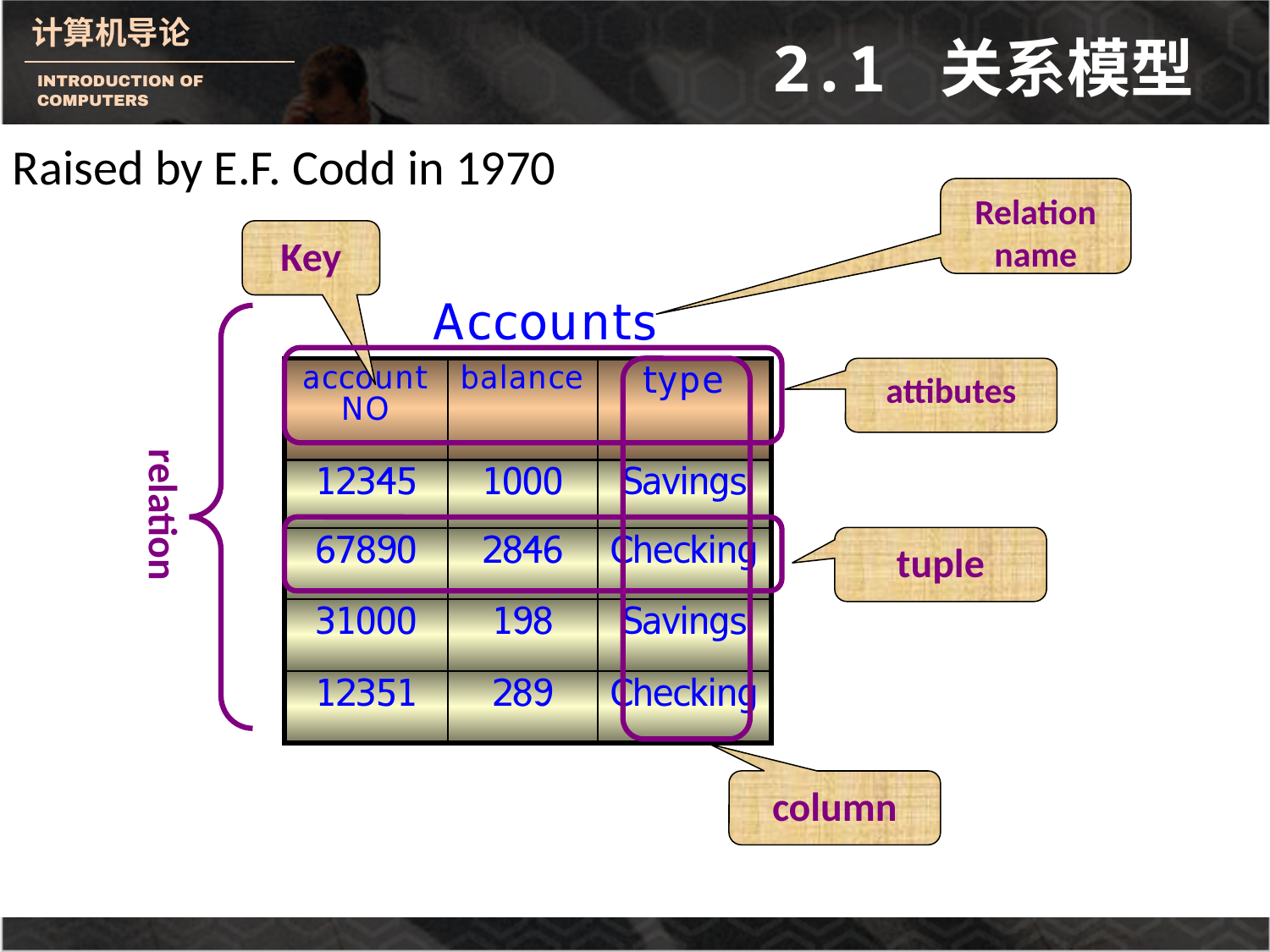

# 2.1 关系模型
Raised by E.F. Codd in 1970
Relation name
Key
Accounts

| accountNO | balance | type |
| --- | --- | --- |
| 12345 | 1000 | Savings |
| 67890 | 2846 | Checking |
| 31000 | 198 | Savings |
| 12351 | 289 | Checking |
attibutes

relation

tuple
column